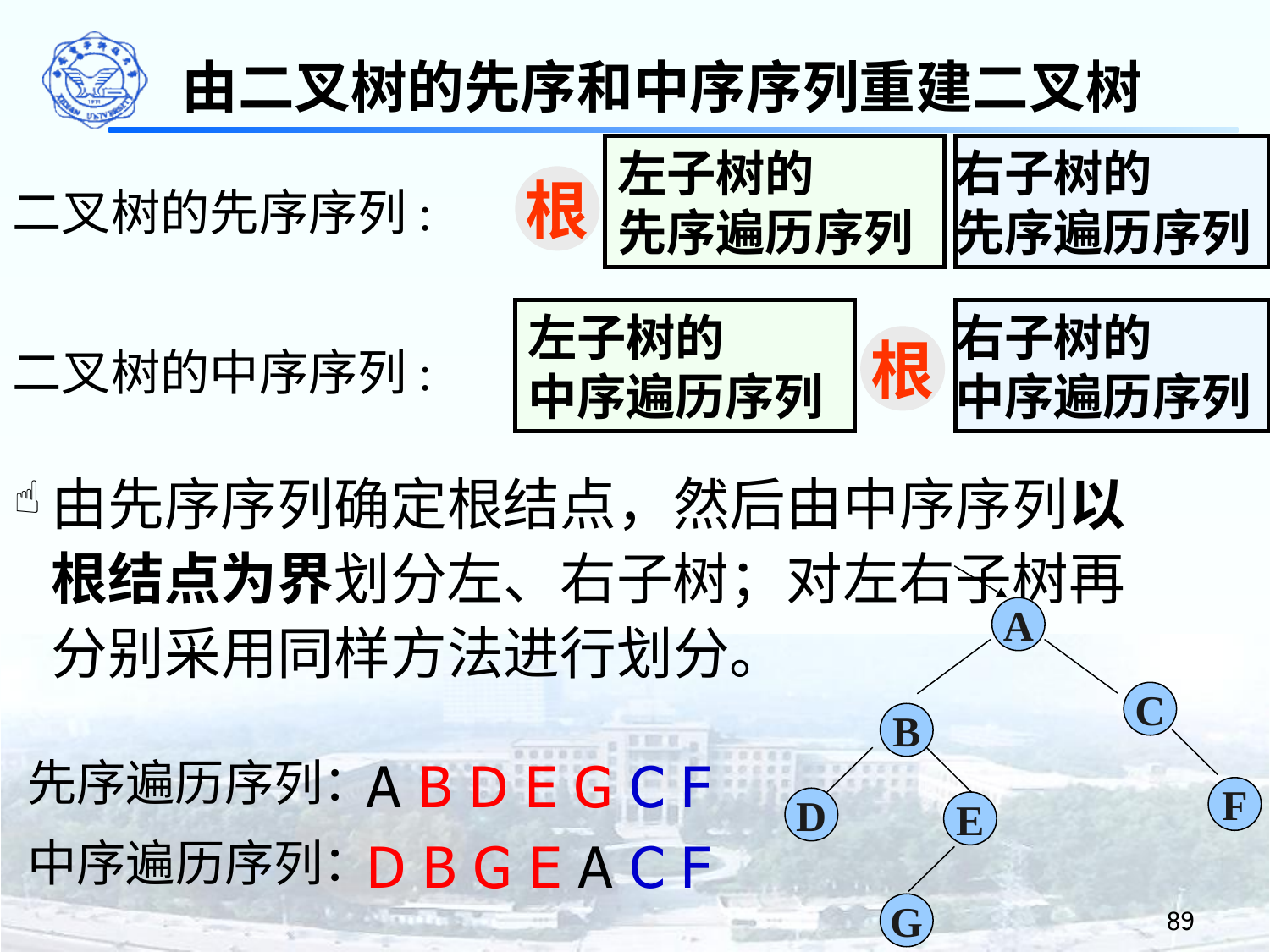

由二叉树的先序和中序序列重建二叉树
左子树的
先序遍历序列
右子树的
先序遍历序列
根
二叉树的先序序列:
左子树的
中序遍历序列
右子树的
中序遍历序列
根
二叉树的中序序列:
由先序序列确定根结点，然后由中序序列以根结点为界划分左、右子树；对左右子树再分别采用同样方法进行划分。

A

C
B

A B D E G C F
先序遍历序列：
中序遍历序列：
D B G E A C F

F
D
E

89
G